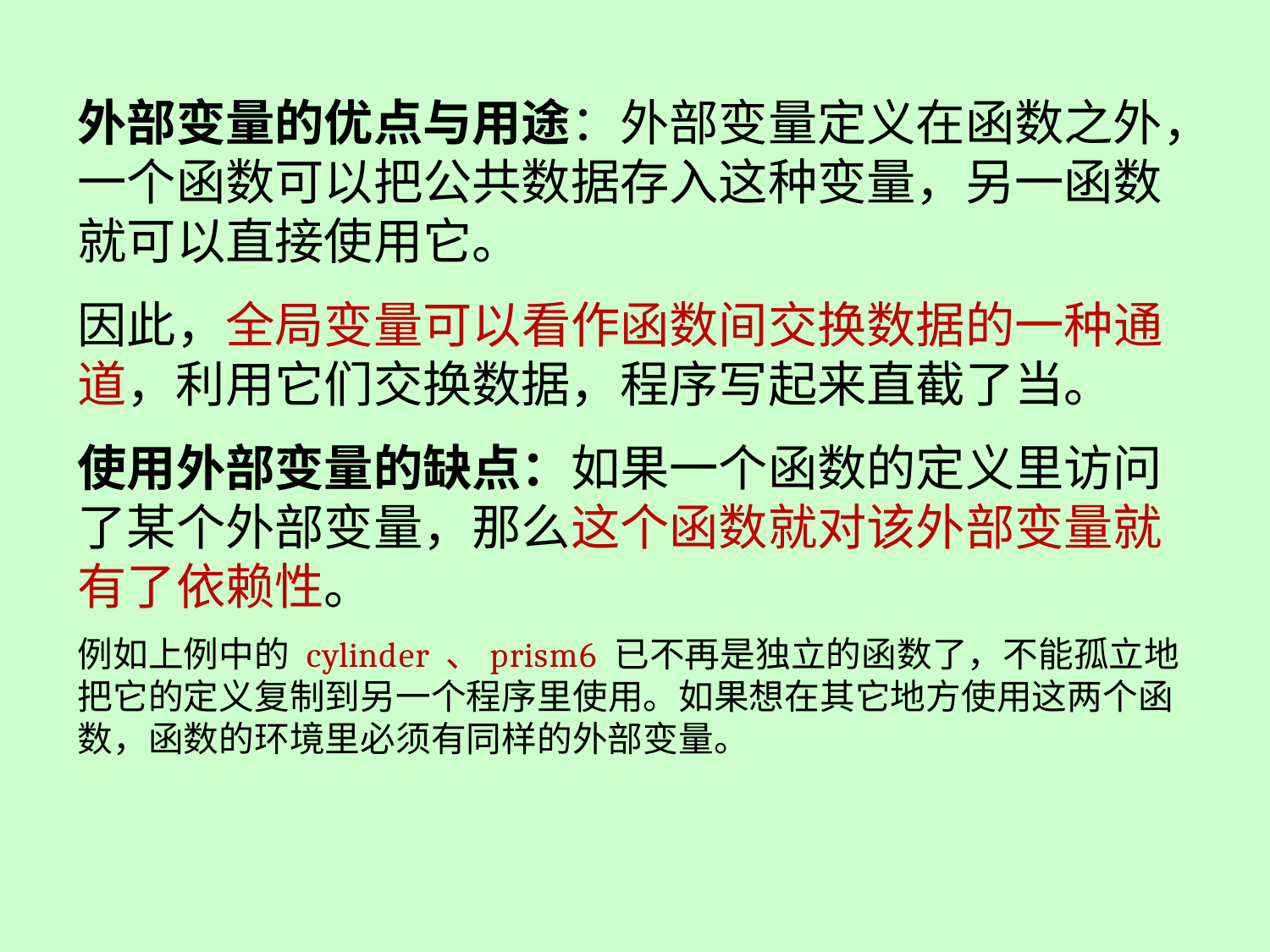

外部变量的优点与用途：外部变量定义在函数之外，一个函数可以把公共数据存入这种变量，另一函数就可以直接使用它。
因此，全局变量可以看作函数间交换数据的一种通道，利用它们交换数据，程序写起来直截了当。
使用外部变量的缺点：如果一个函数的定义里访问了某个外部变量，那么这个函数就对该外部变量就有了依赖性。
例如上例中的 cylinder 、prism6 已不再是独立的函数了，不能孤立地把它的定义复制到另一个程序里使用。如果想在其它地方使用这两个函数，函数的环境里必须有同样的外部变量。
11